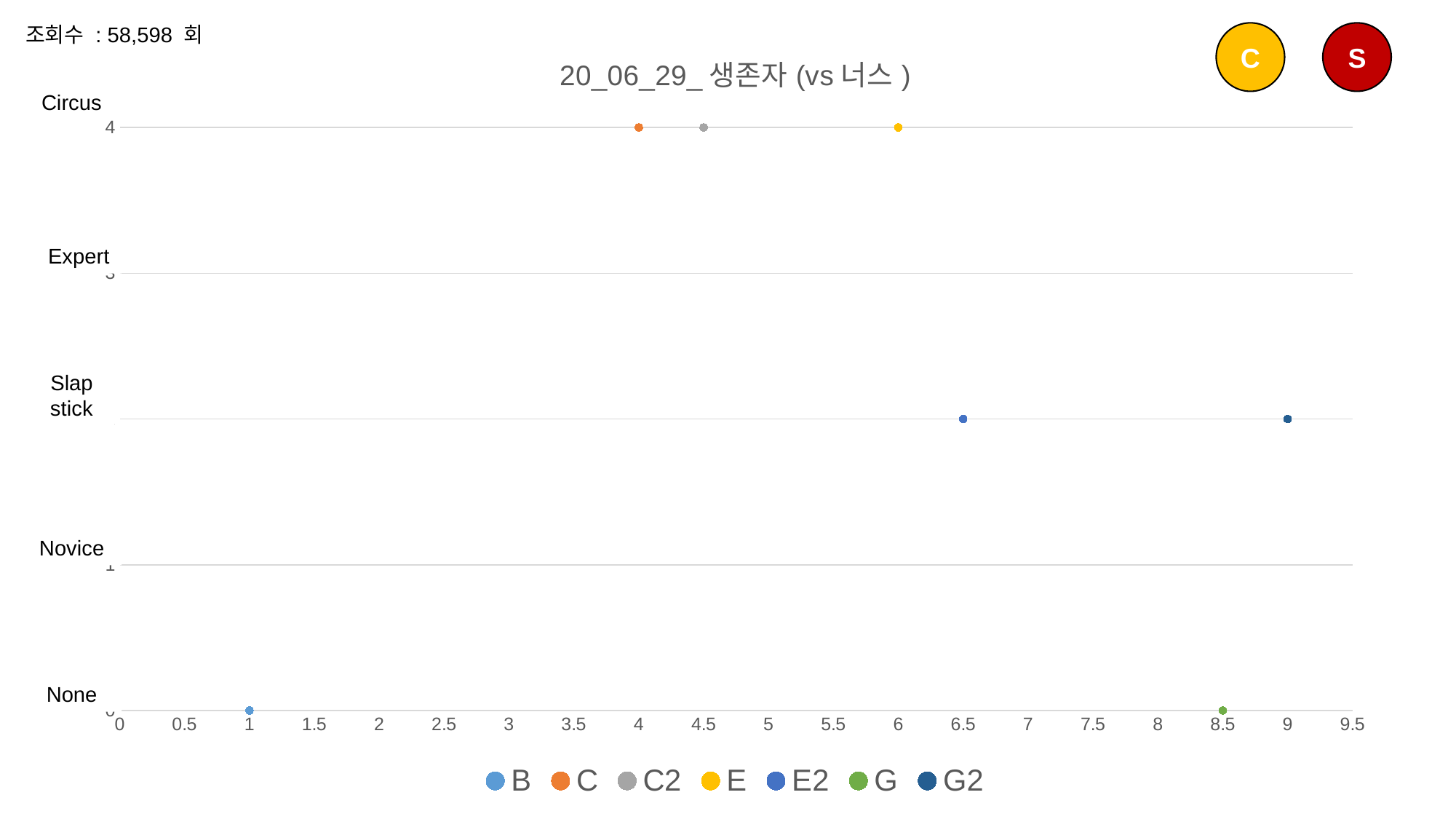

조회수 : 58,598 회

### Chart: 20_06_29_생존자(vs너스)

| Category | B | C | C2 | E | E2 | G | G2 |
|---|---|---|---|---|---|---|---|
C
S
Circus
Expert
Slap
stick
Novice
None